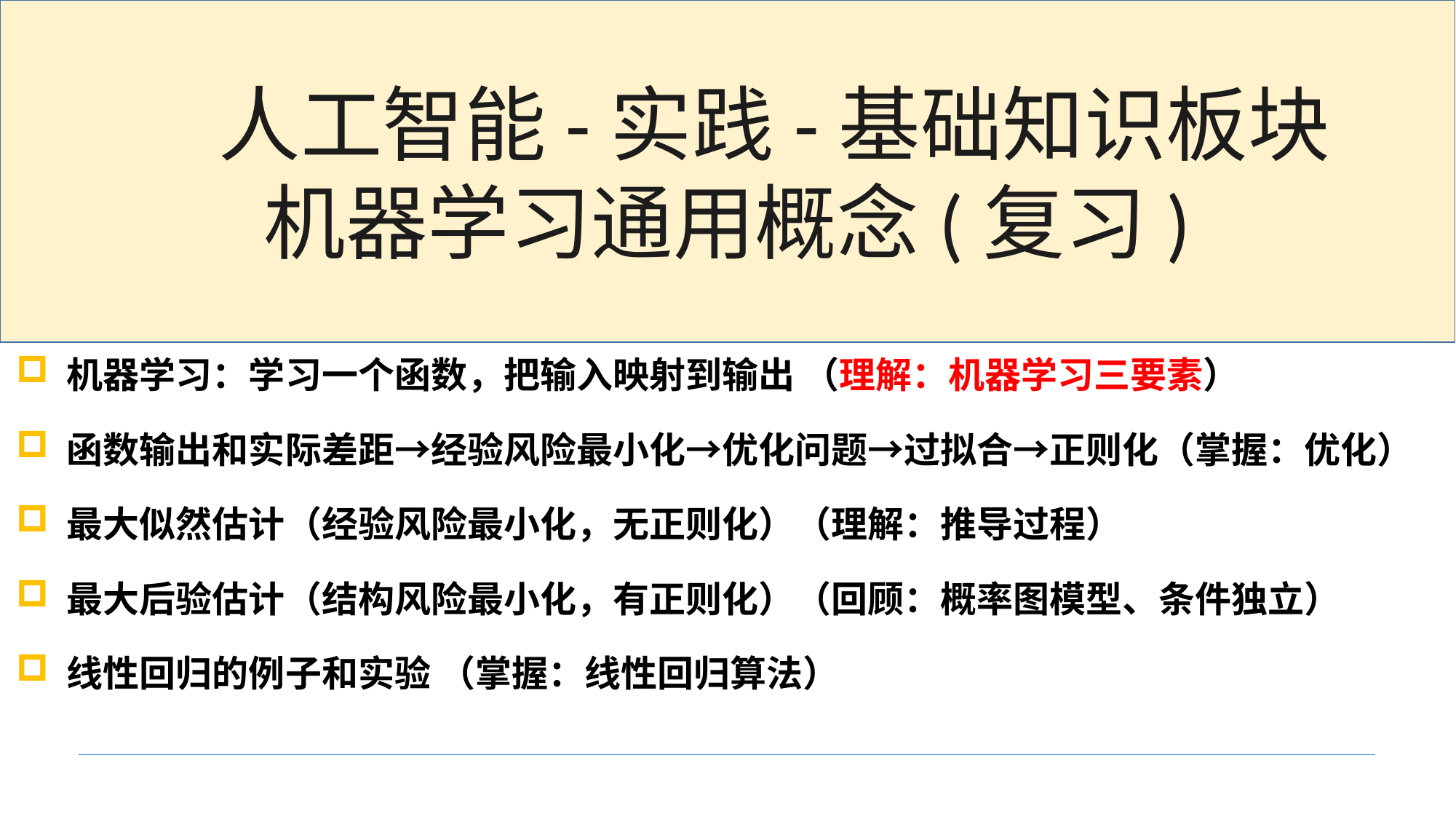

人工智能-实践-基础知识板块
机器学习通用概念(复习)
 机器学习：学习一个函数，把输入映射到输出 （理解：机器学习三要素）
 函数输出和实际差距→经验风险最小化→优化问题→过拟合→正则化（掌握：优化）
 最大似然估计（经验风险最小化，无正则化）（理解：推导过程）
 最大后验估计（结构风险最小化，有正则化）（回顾：概率图模型、条件独立）
 线性回归的例子和实验 （掌握：线性回归算法）